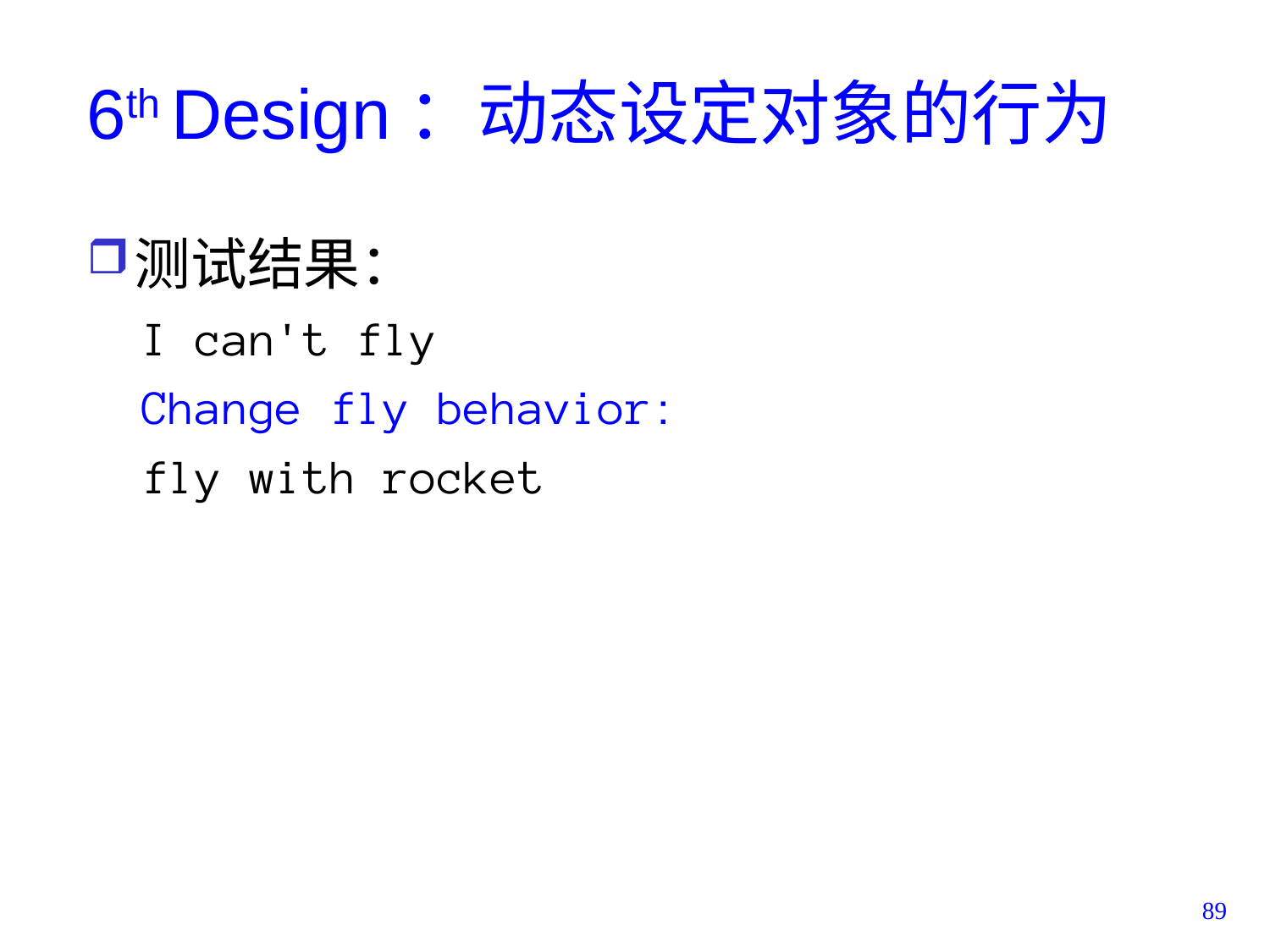

# 6th Design：动态设定对象的行为
测试结果：
I can't fly
Change fly behavior:
fly with rocket

89